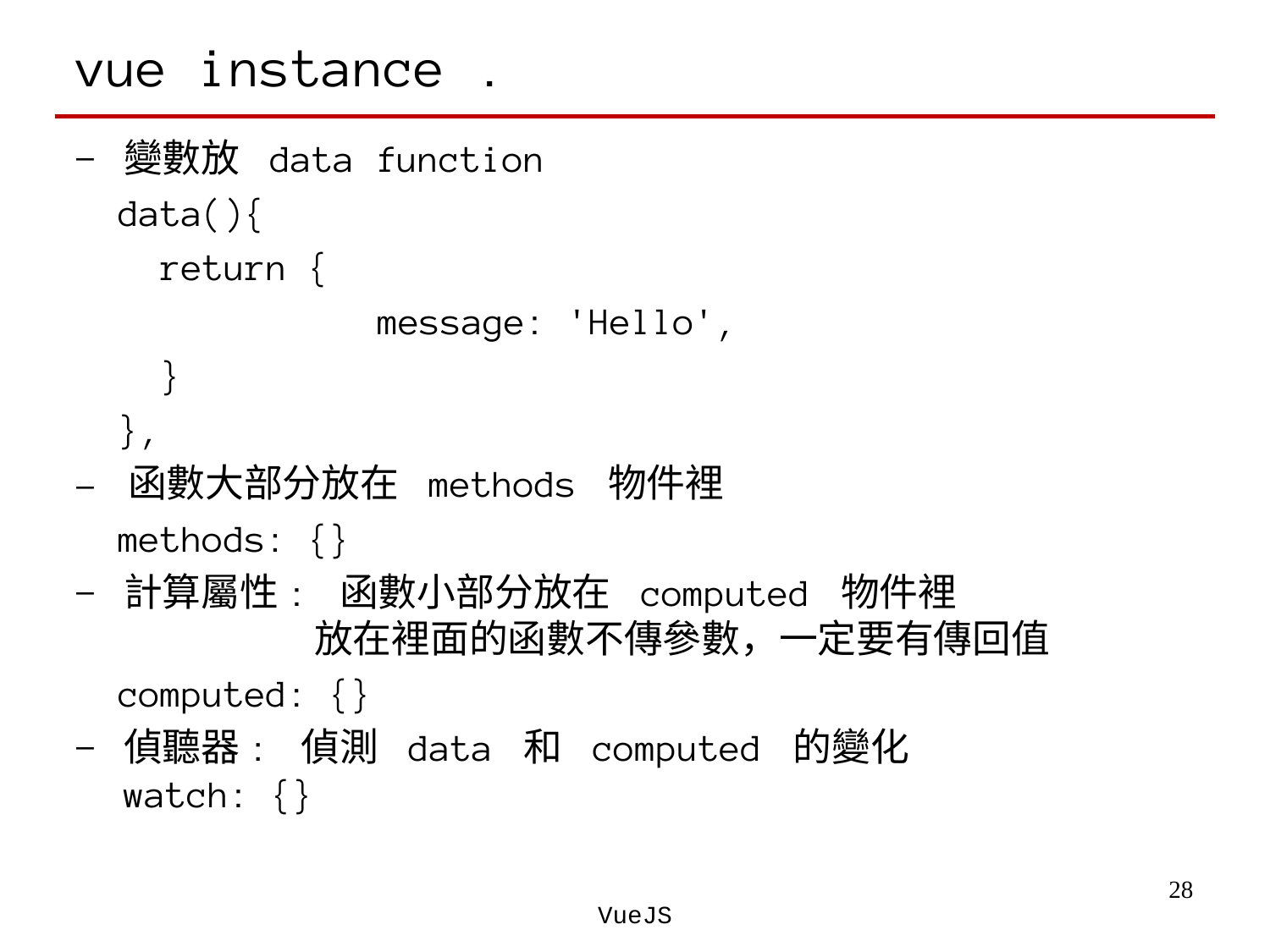

# vue instance .
變數放 data function
  data(){
    return {
			message: 'Hello',
    }
  },
- 函數大部分放在 methods 物件裡
  methods: {}
計算屬性: 函數小部分放在 computed 物件裡
         放在裡面的函數不傳參數，一定要有傳回值
  computed: {}
偵聽器: 偵測 data 和 computed 的變化
watch: {}
28
VueJS